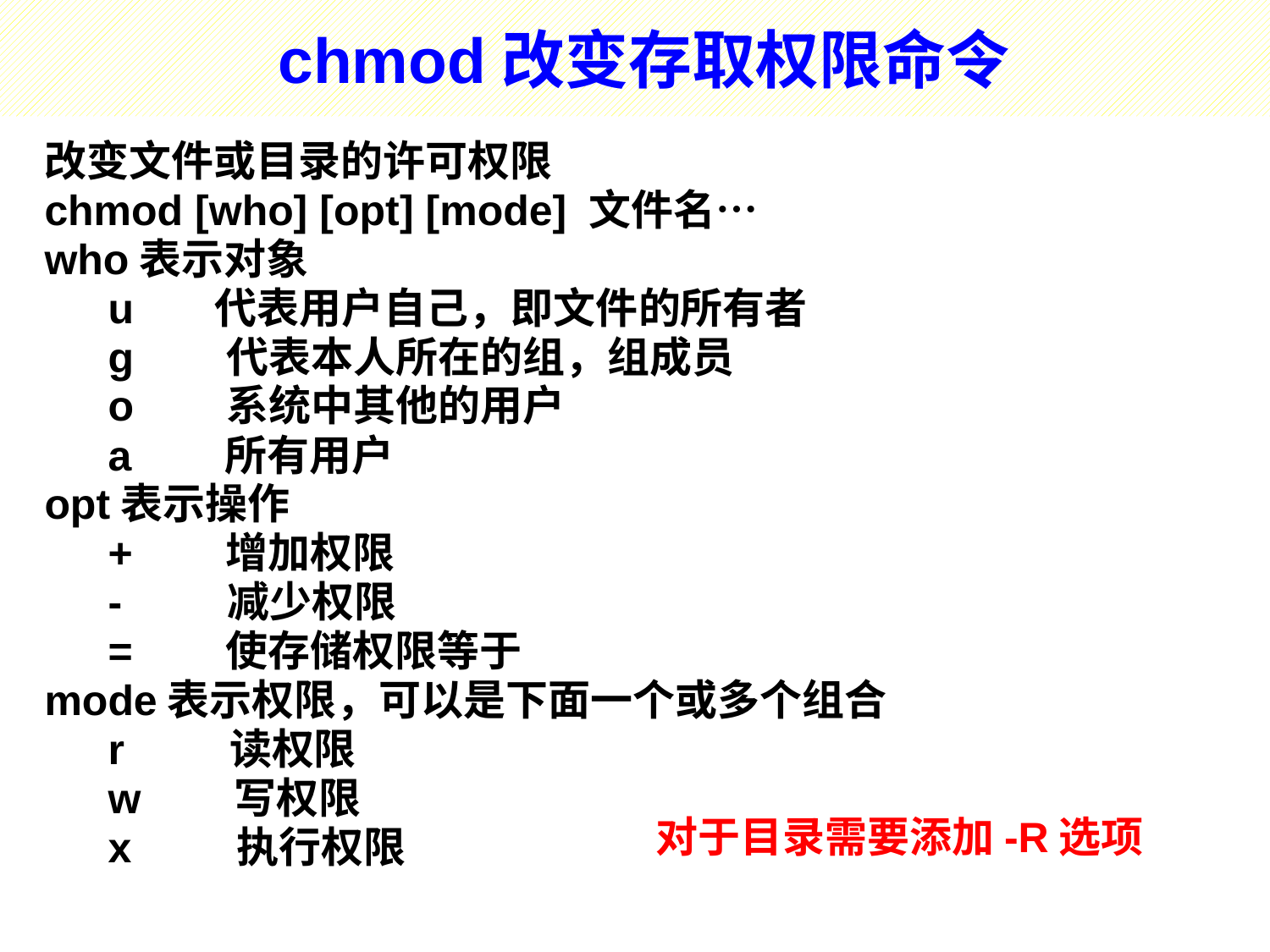

chmod改变存取权限命令
改变文件或目录的许可权限
chmod [who] [opt] [mode] 文件名…
who表示对象
u      代表用户自己，即文件的所有者
g       代表本人所在的组，组成员
o       系统中其他的用户
a       所有用户
opt表示操作
+       增加权限
-        减少权限
=       使存储权限等于
mode表示权限，可以是下面一个或多个组合
r        读权限
w       写权限
x        执行权限
对于目录需要添加-R选项